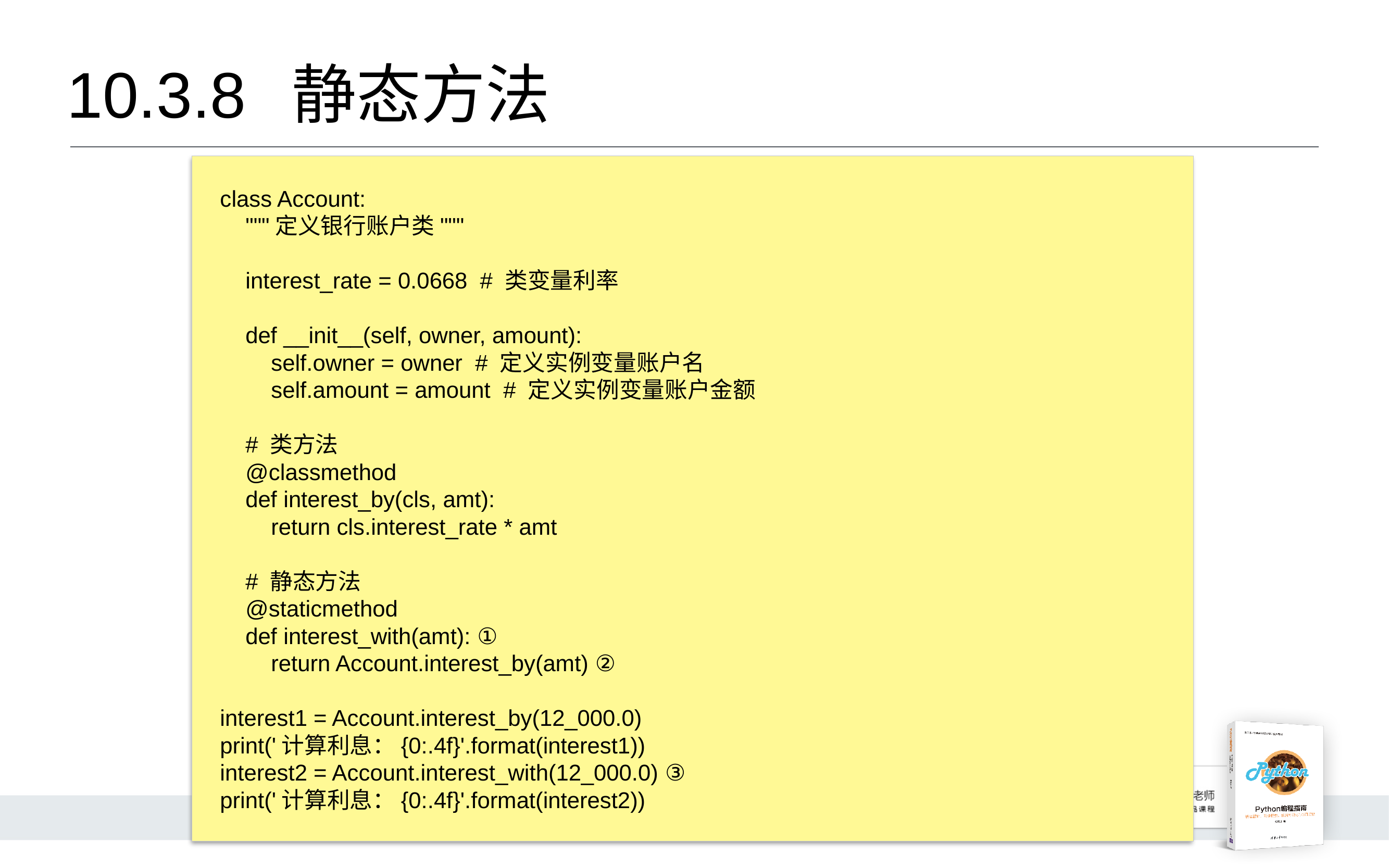

# 10.3.8 	静态方法
class Account:
    """定义银行账户类"""

    interest_rate = 0.0668  # 类变量利率

    def __init__(self, owner, amount):
        self.owner = owner  # 定义实例变量账户名
        self.amount = amount  # 定义实例变量账户金额

    # 类方法
    @classmethod
    def interest_by(cls, amt):
        return cls.interest_rate * amt

    # 静态方法
    @staticmethod
    def interest_with(amt): ①
        return Account.interest_by(amt) ②

interest1 = Account.interest_by(12_000.0)
print('计算利息：{0:.4f}'.format(interest1))
interest2 = Account.interest_with(12_000.0) ③
print('计算利息：{0:.4f}'.format(interest2))